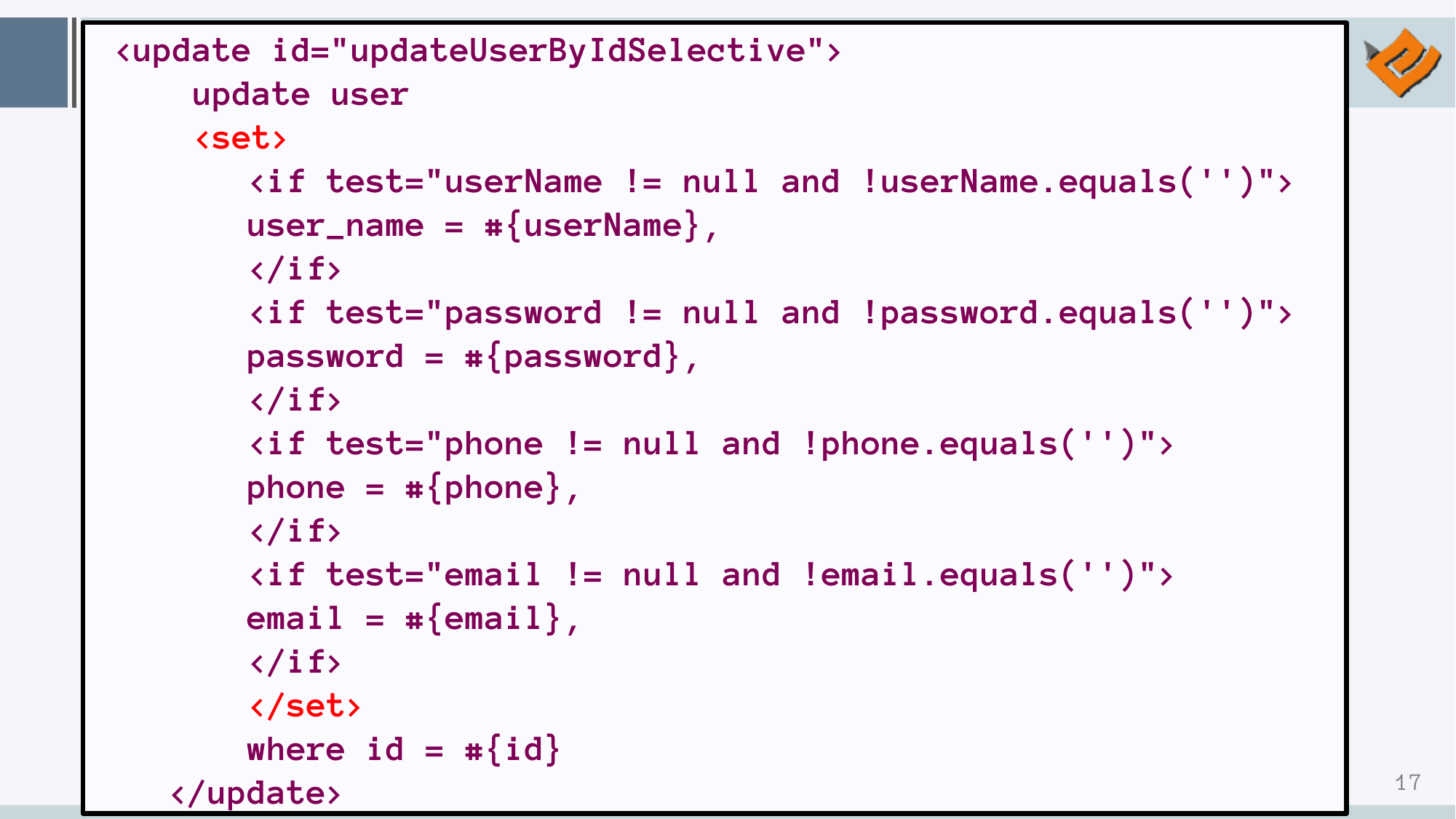

# if
 <update id="updateUserByIdSelective">
     update user
     <set>
     <if test="userName != null and !userName.equals('')">
     user_name = #{userName},
     </if>
     <if test="password != null and !password.equals('')">
     password = #{password},
     </if>
     <if test="phone != null and !phone.equals('')">
     phone = #{phone},
     </if>
     <if test="email != null and !email.equals('')">
     email = #{email},
     </if>
     </set>
     where id = #{id}
 </update>
上述例子中使用set元素后，修改如下：